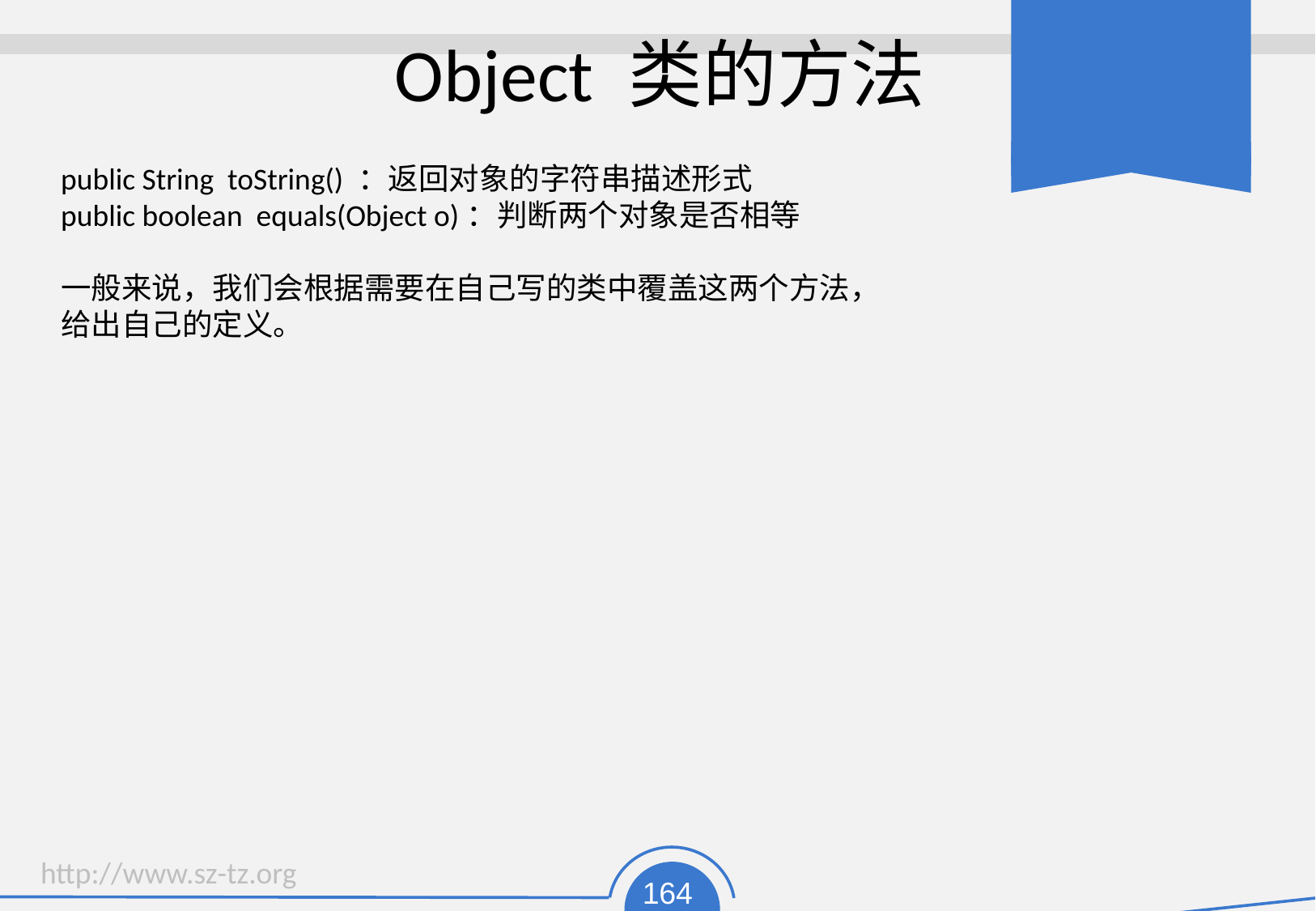

# Object 类的方法
public String  toString() ：返回对象的字符串描述形式
public boolean  equals(Object o)：判断两个对象是否相等

一般来说，我们会根据需要在自己写的类中覆盖这两个方法，
给出自己的定义。